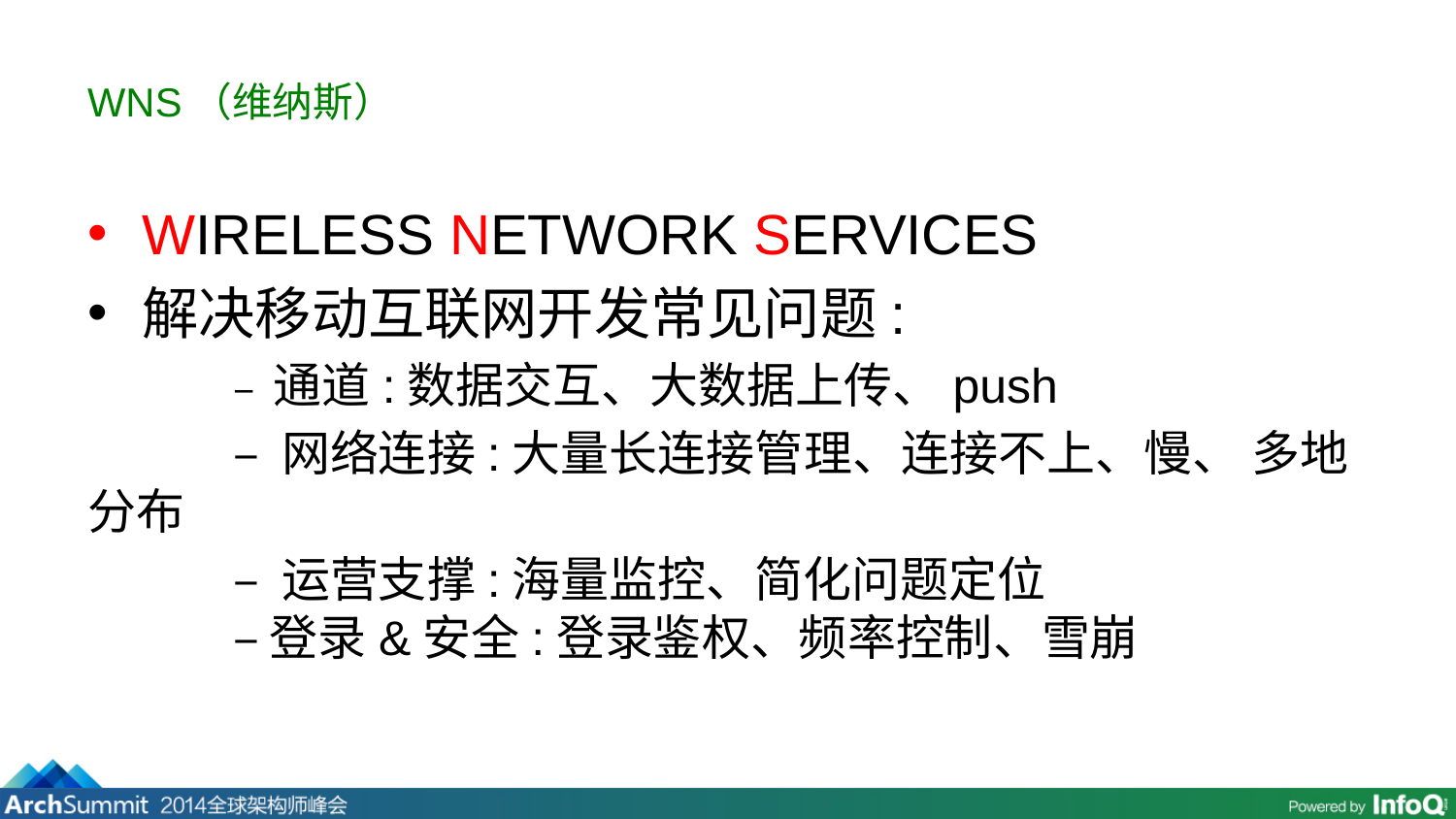

# WNS（维纳斯）
WIRELESS NETWORK SERVICES
解决移动互联网开发常见问题:
	– 通道:数据交互、大数据上传、push
	– 网络连接:大量长连接管理、连接不上、慢、 多地分布
	– 运营支撑:海量监控、简化问题定位
	– 登录&安全:登录鉴权、频率控制、雪崩